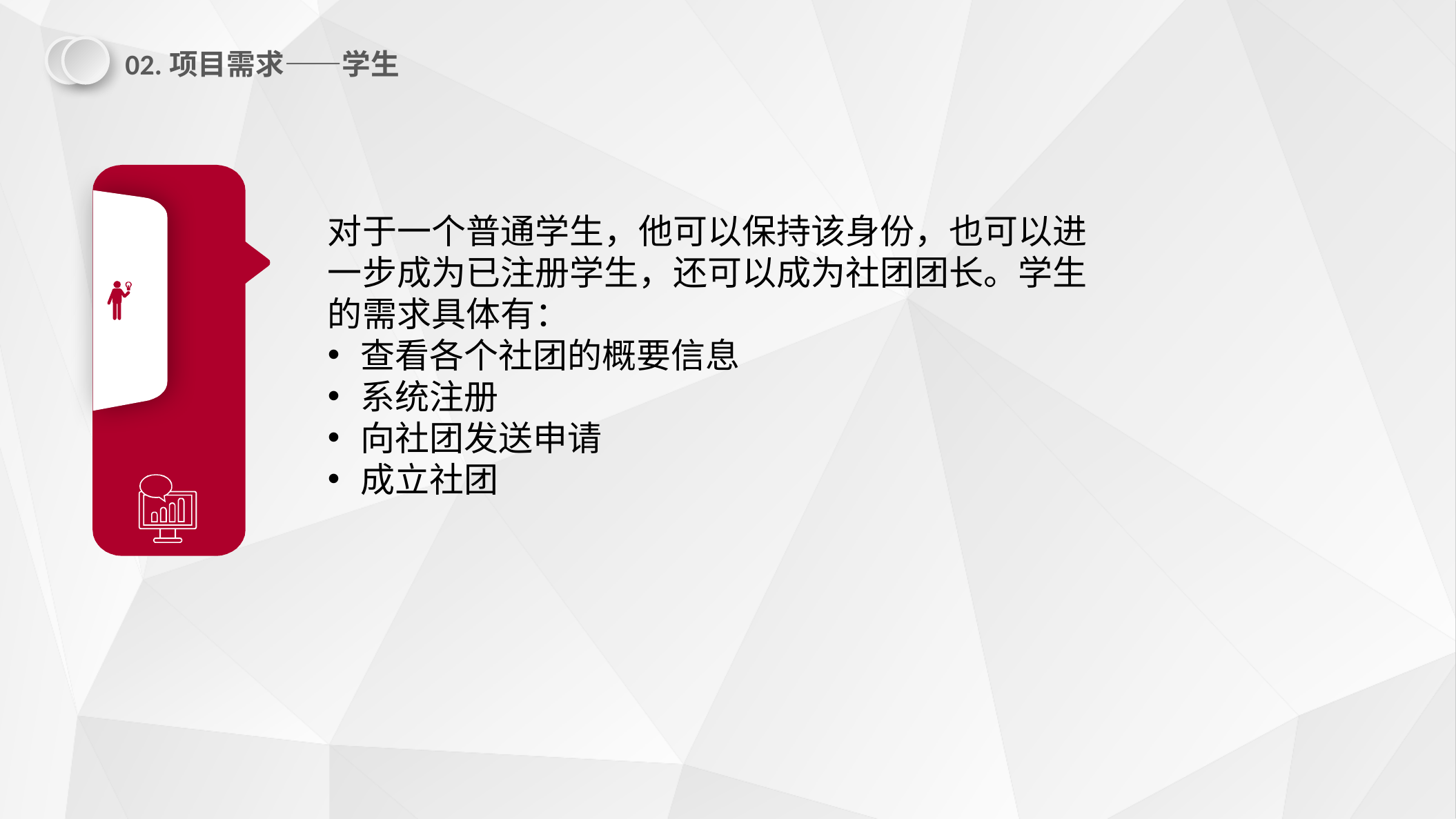

02.项目需求——学生

对于一个普通学生，他可以保持该身份，也可以进一步成为已注册学生，还可以成为社团团长。学生的需求具体有：
查看各个社团的概要信息
系统注册
向社团发送申请
成立社团